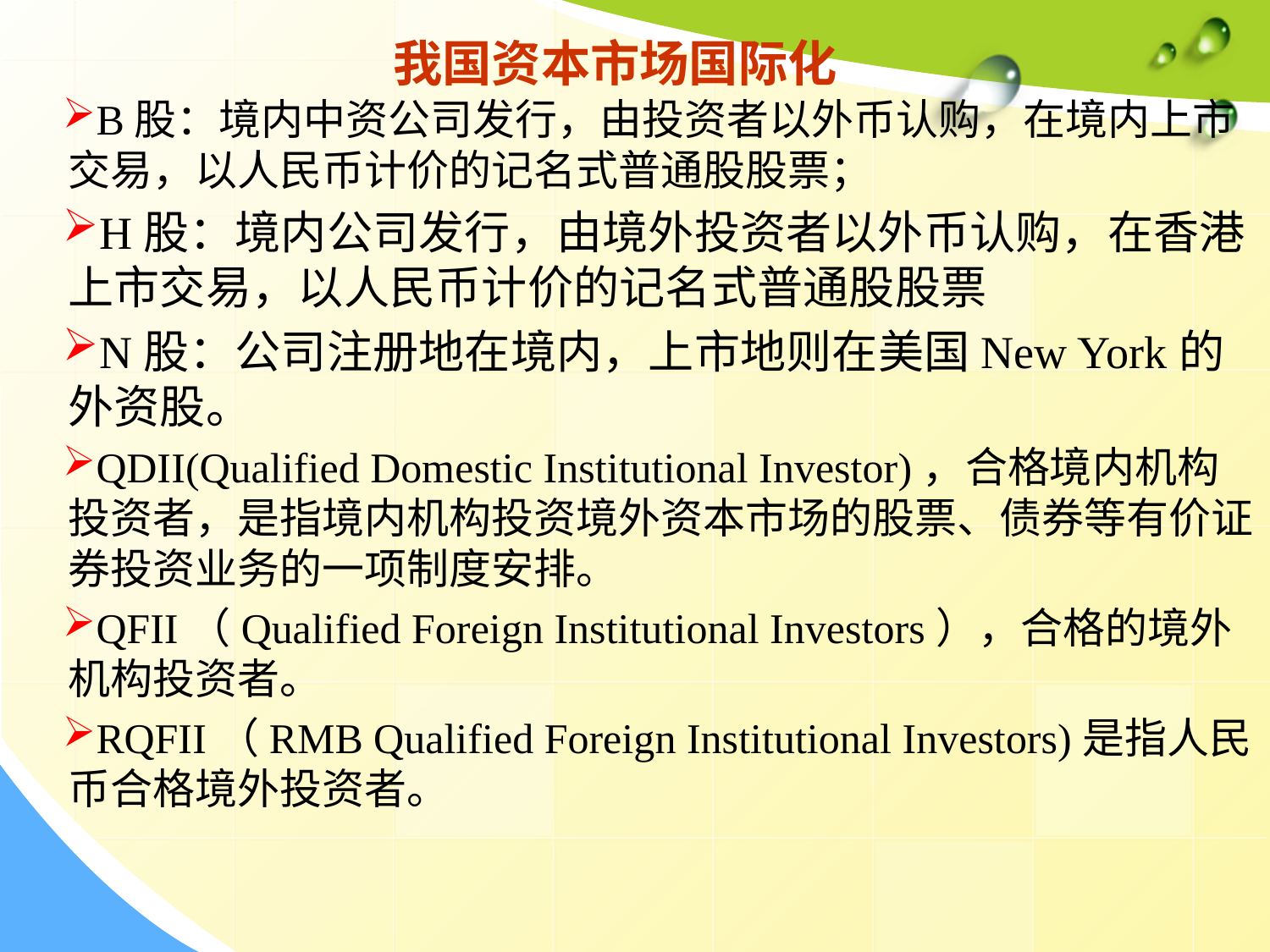

我国资本市场国际化
B股：境内中资公司发行，由投资者以外币认购，在境内上市交易，以人民币计价的记名式普通股股票；
H股：境内公司发行，由境外投资者以外币认购，在香港上市交易，以人民币计价的记名式普通股股票
N股：公司注册地在境内，上市地则在美国New York的外资股。
QDII(Qualified Domestic Institutional Investor)，合格境内机构投资者，是指境内机构投资境外资本市场的股票、债券等有价证券投资业务的一项制度安排。
QFII（Qualified Foreign Institutional Investors），合格的境外机构投资者。
RQFII（RMB Qualified Foreign Institutional Investors)是指人民币合格境外投资者。